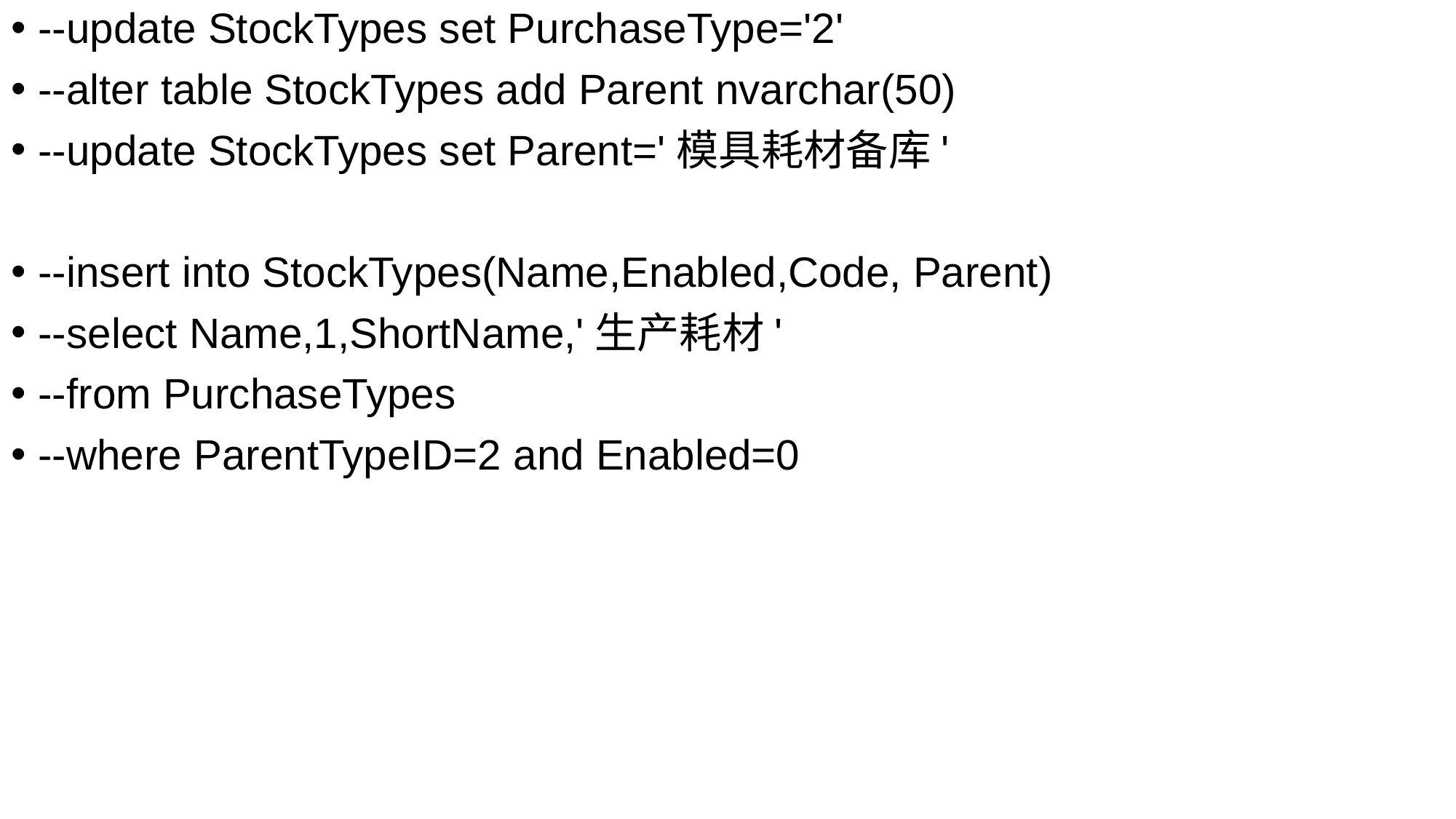

--update StockTypes set PurchaseType='2'
--alter table StockTypes add Parent nvarchar(50)
--update StockTypes set Parent='模具耗材备库'

--insert into StockTypes(Name,Enabled,Code, Parent)
--select Name,1,ShortName,'生产耗材'
--from PurchaseTypes
--where ParentTypeID=2 and Enabled=0